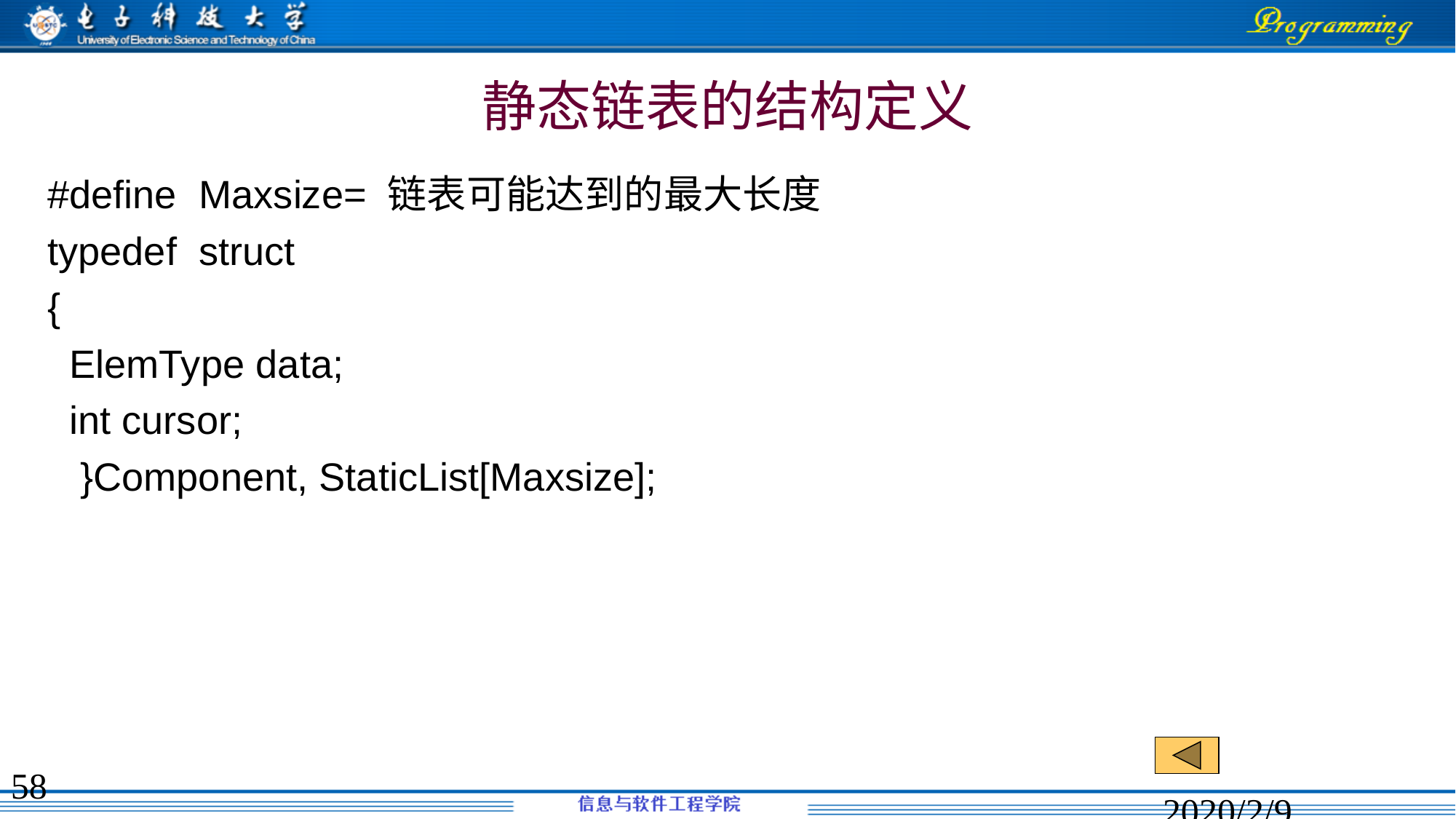

# 静态链表的结构定义
#define  Maxsize= 链表可能达到的最大长度
typedef  struct
{
  ElemType data;
  int cursor;
   }Component, StaticList[Maxsize];

58
2020/2/9